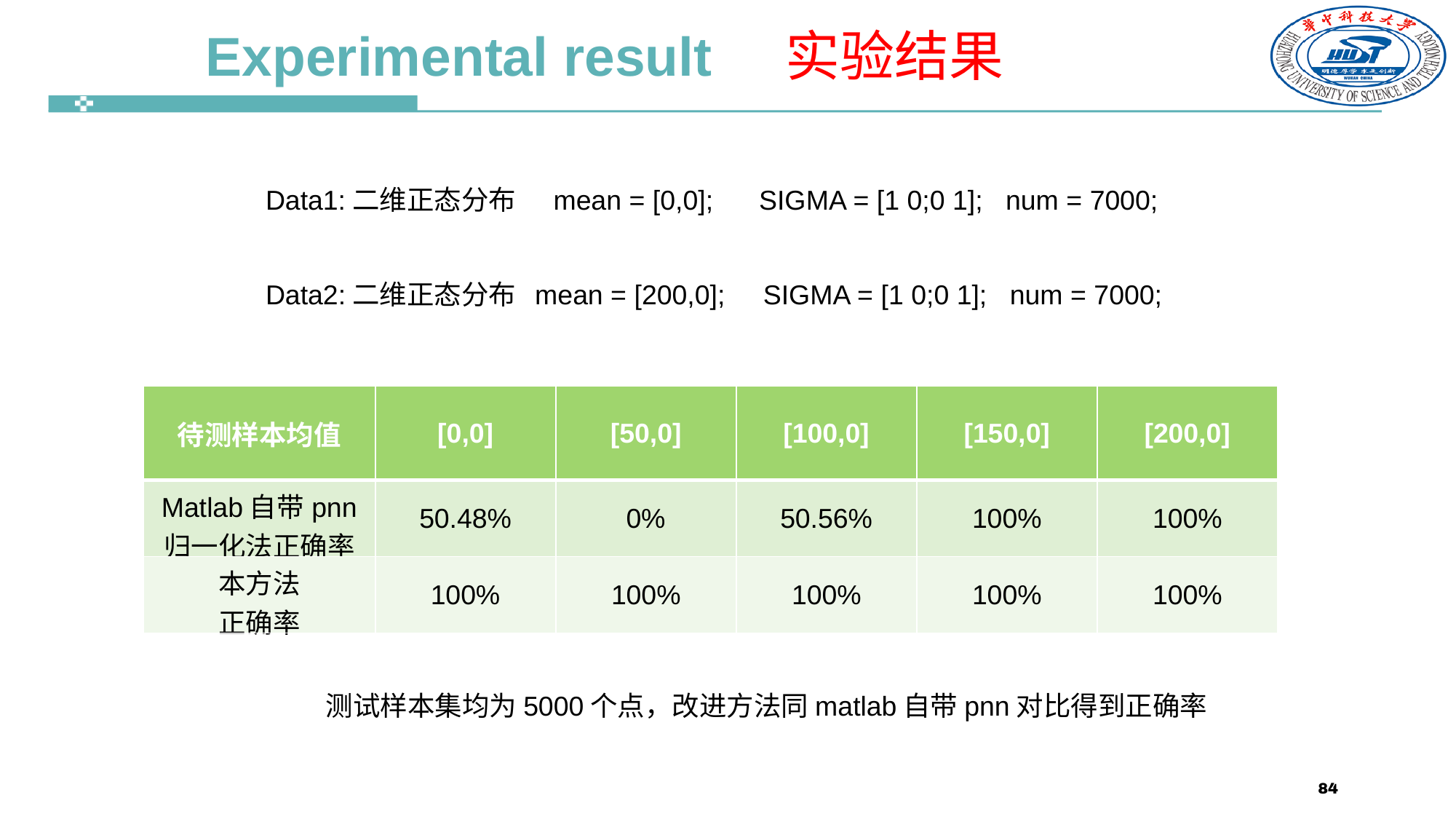

Experimental result    实验结果
Data1:二维正态分布     mean = [0,0];      SIGMA = [1 0;0 1];   num = 7000;
Data2:二维正态分布  mean = [200,0];     SIGMA = [1 0;0 1];   num = 7000;
| 待测样本均值 | [0,0] | [50,0] | [100,0] | [150,0] | [200,0] |
| --- | --- | --- | --- | --- | --- |
| Matlab自带pnn 归一化法正确率 | 50.48% | 0% | 50.56% | 100% | 100% |
| 本方法 正确率 | 100% | 100% | 100% | 100% | 100% |
测试样本集均为5000个点，改进方法同matlab自带pnn对比得到正确率
84